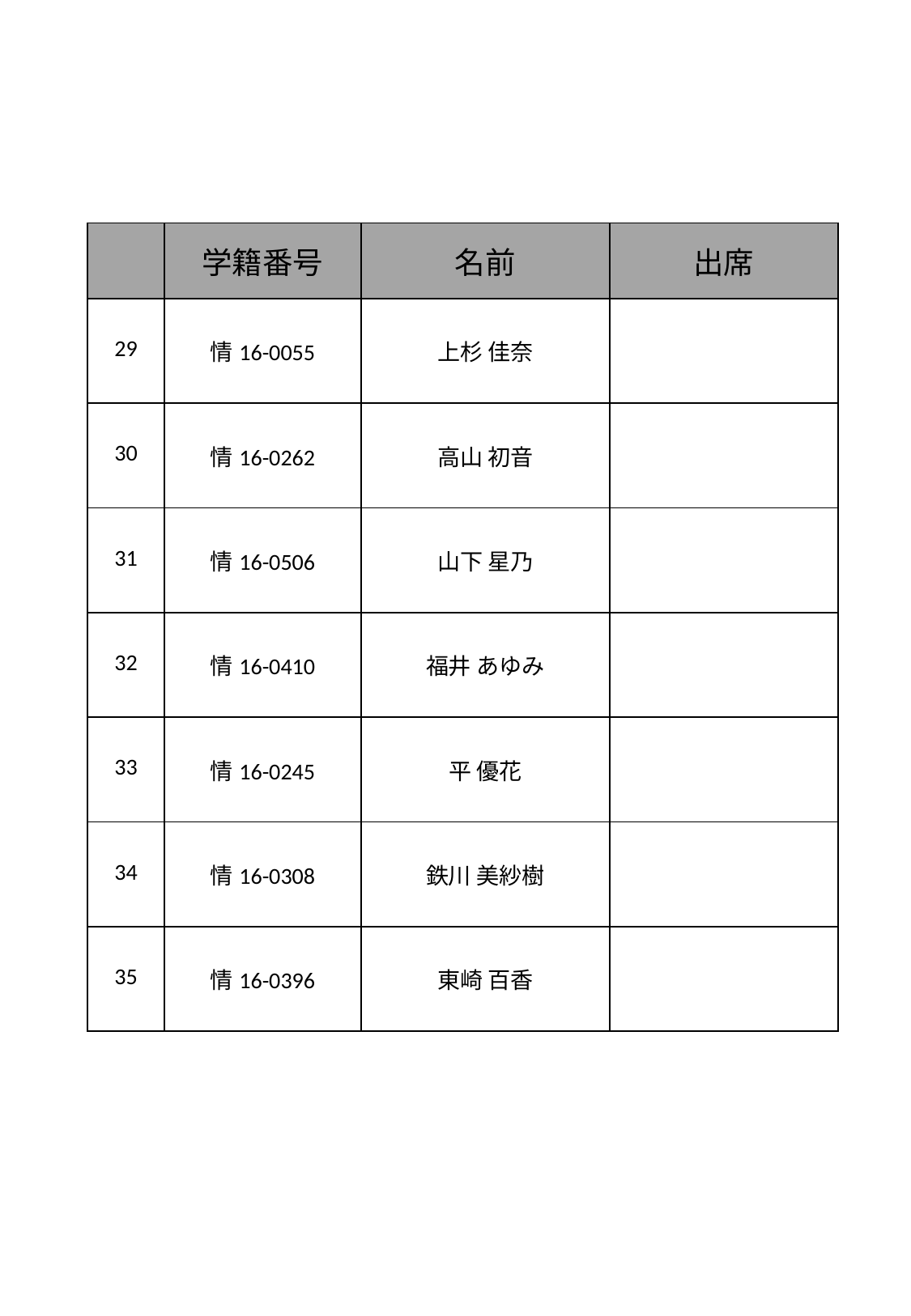

|  | 学籍番号 | 名前 | 出席 |
| --- | --- | --- | --- |
| 29 | 情16-0055 | 上杉 佳奈 |  |
| 30 | 情16-0262 | 高山 初音 |  |
| 31 | 情16-0506 | 山下 星乃 |  |
| 32 | 情16-0410 | 福井 あゆみ |  |
| 33 | 情16-0245 | 平 優花 |  |
| 34 | 情16-0308 | 鉄川 美紗樹 |  |
| 35 | 情16-0396 | 東崎 百香 |  |